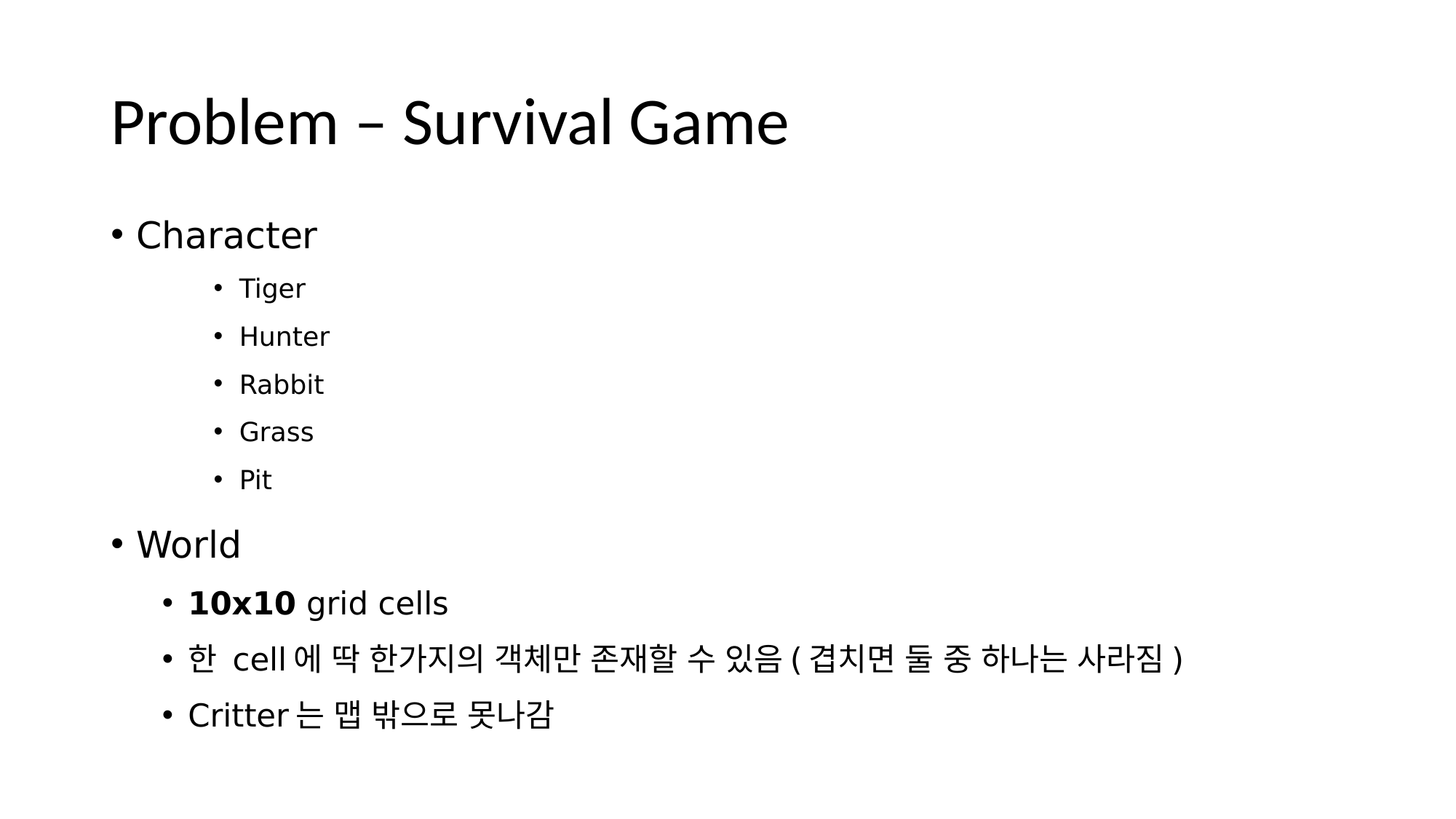

# Problem – Survival Game
Character
Tiger
Hunter
Rabbit
Grass
Pit
World
10x10 grid cells
한 cell에 딱 한가지의 객체만 존재할 수 있음(겹치면 둘 중 하나는 사라짐)
Critter는 맵 밖으로 못나감